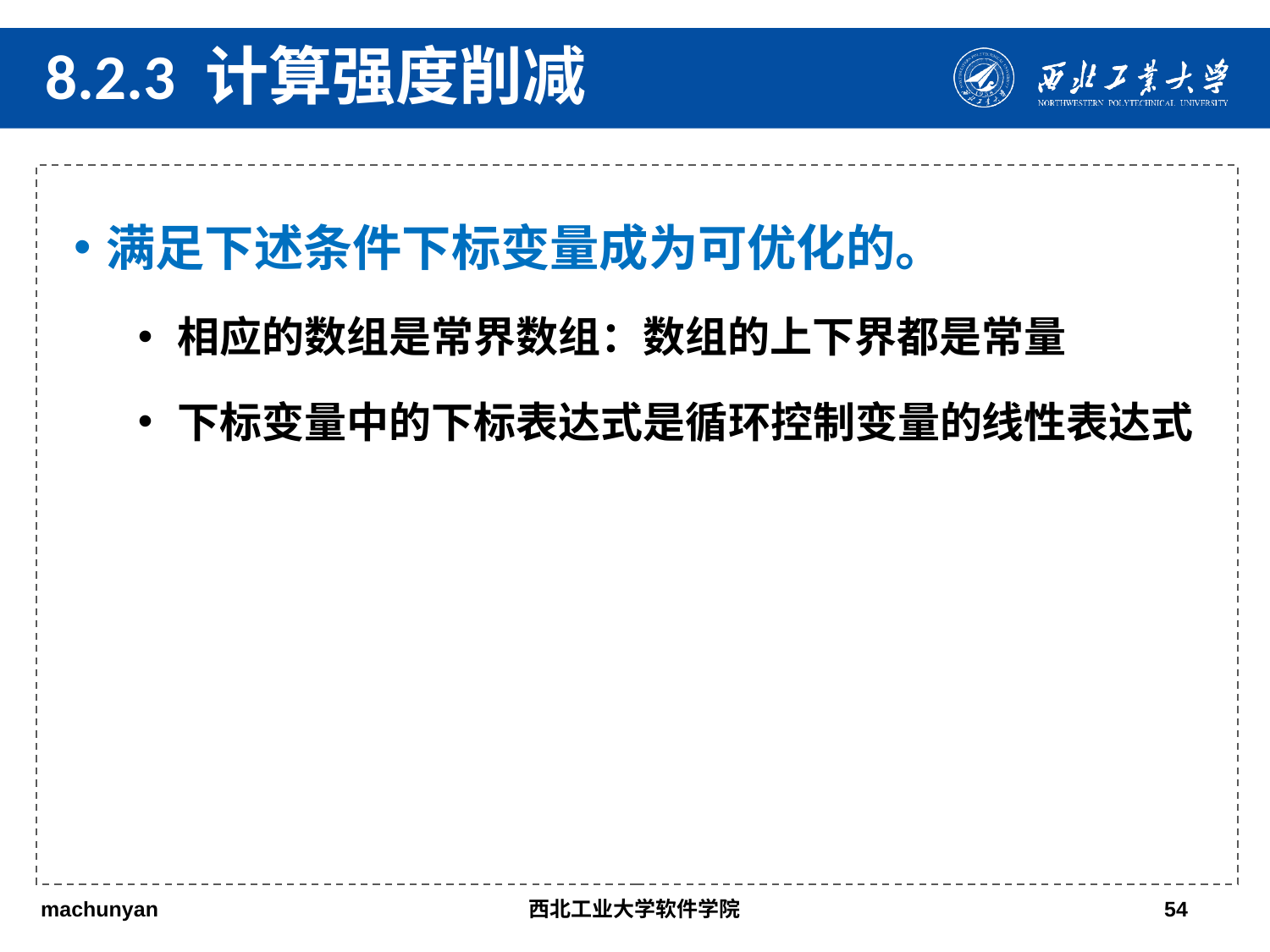

8.2.3 计算强度削减
满足下述条件下标变量成为可优化的。
相应的数组是常界数组：数组的上下界都是常量
下标变量中的下标表达式是循环控制变量的线性表达式